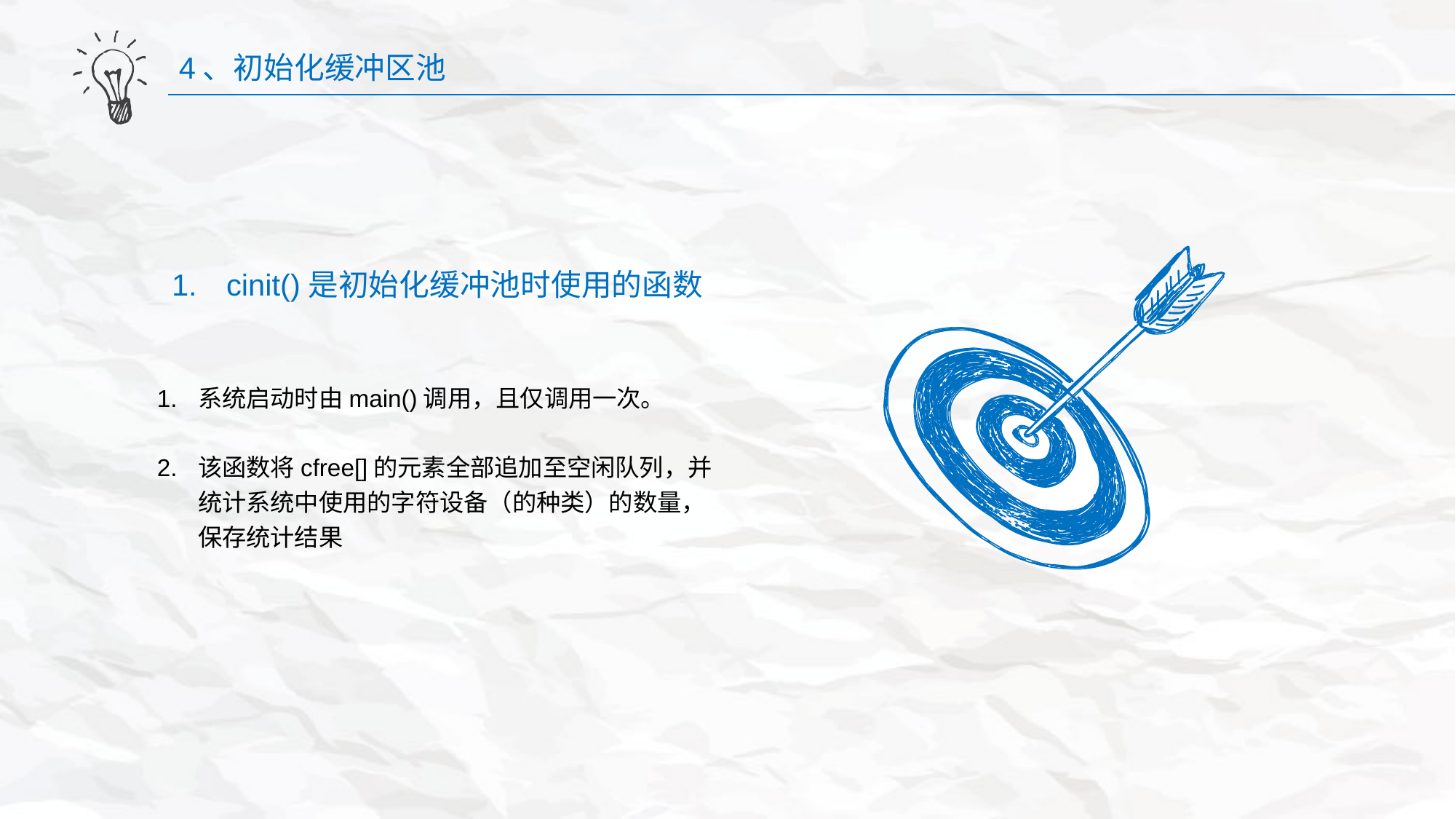

4、初始化缓冲区池

cinit()是初始化缓冲池时使用的函数

系统启动时由main()调用，且仅调用一次。

该函数将cfree[]的元素全部追加至空闲队列，并统计系统中使用的字符设备（的种类）的数量，保存统计结果